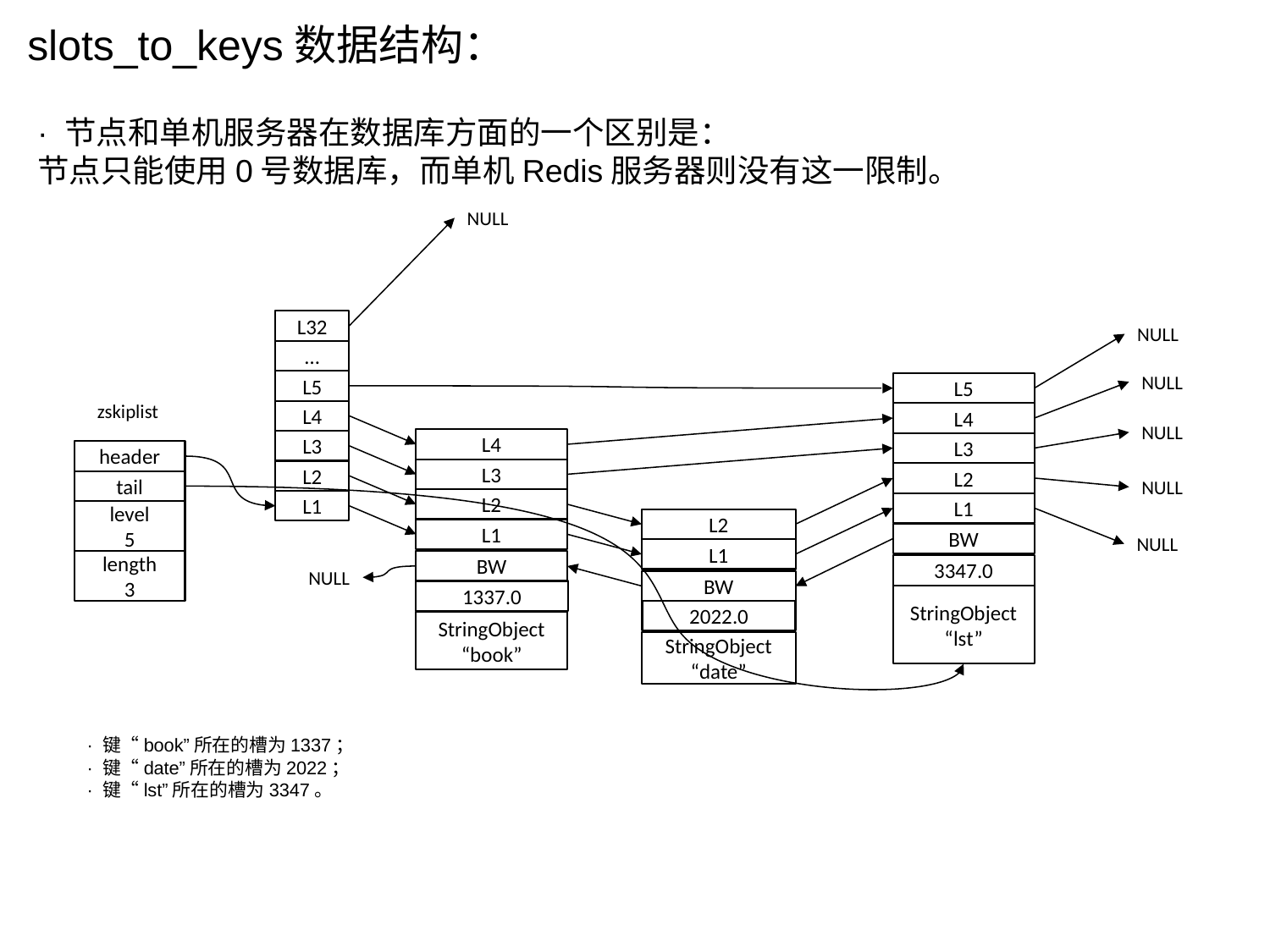

slots_to_keys数据结构：
· 节点和单机服务器在数据库方面的一个区别是：
节点只能使用0号数据库，而单机Redis服务器则没有这一限制。

NULL
L32
…
L5
L4
L3
L2
L1
NULL
NULL
L5
L4
L3
L2
L1
BW
3347.0
StringObject
“lst”
zskiplist
NULL
L4
L3
L2
L1
BW
1337.0
StringObject
“book”
header
NULL
tail
level
5
L2
L1
BW
2022.0
StringObject
“date”
NULL
length
3
NULL
· 键“book”所在的槽为1337；
· 键“date”所在的槽为2022；
· 键“lst”所在的槽为3347。